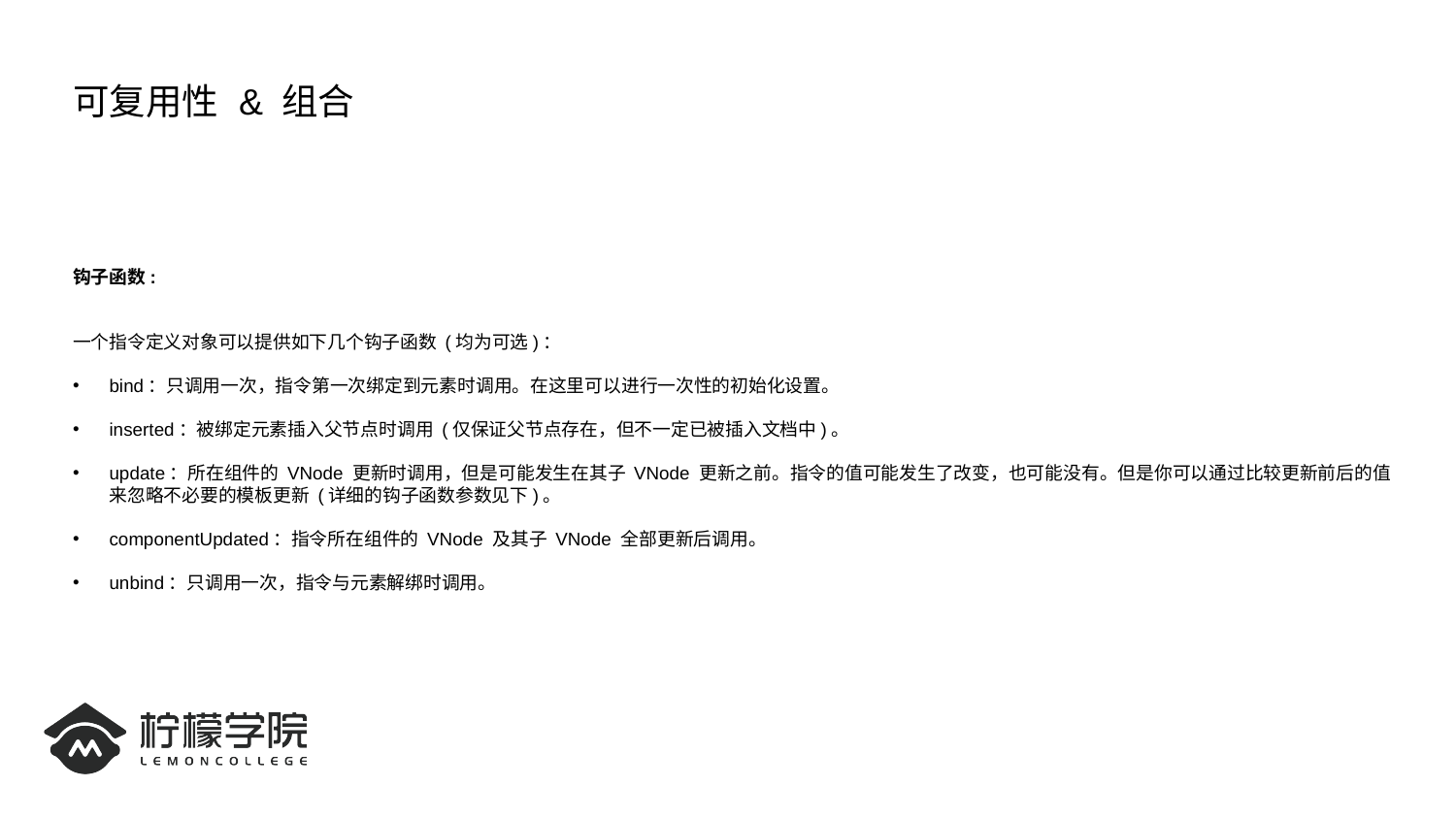

# 可复用性 & 组合
钩子函数:

一个指令定义对象可以提供如下几个钩子函数 (均为可选)：

bind：只调用一次，指令第一次绑定到元素时调用。在这里可以进行一次性的初始化设置。

inserted：被绑定元素插入父节点时调用 (仅保证父节点存在，但不一定已被插入文档中)。

update：所在组件的 VNode 更新时调用，但是可能发生在其子 VNode 更新之前。指令的值可能发生了改变，也可能没有。但是你可以通过比较更新前后的值来忽略不必要的模板更新 (详细的钩子函数参数见下)。

componentUpdated：指令所在组件的 VNode 及其子 VNode 全部更新后调用。

unbind：只调用一次，指令与元素解绑时调用。